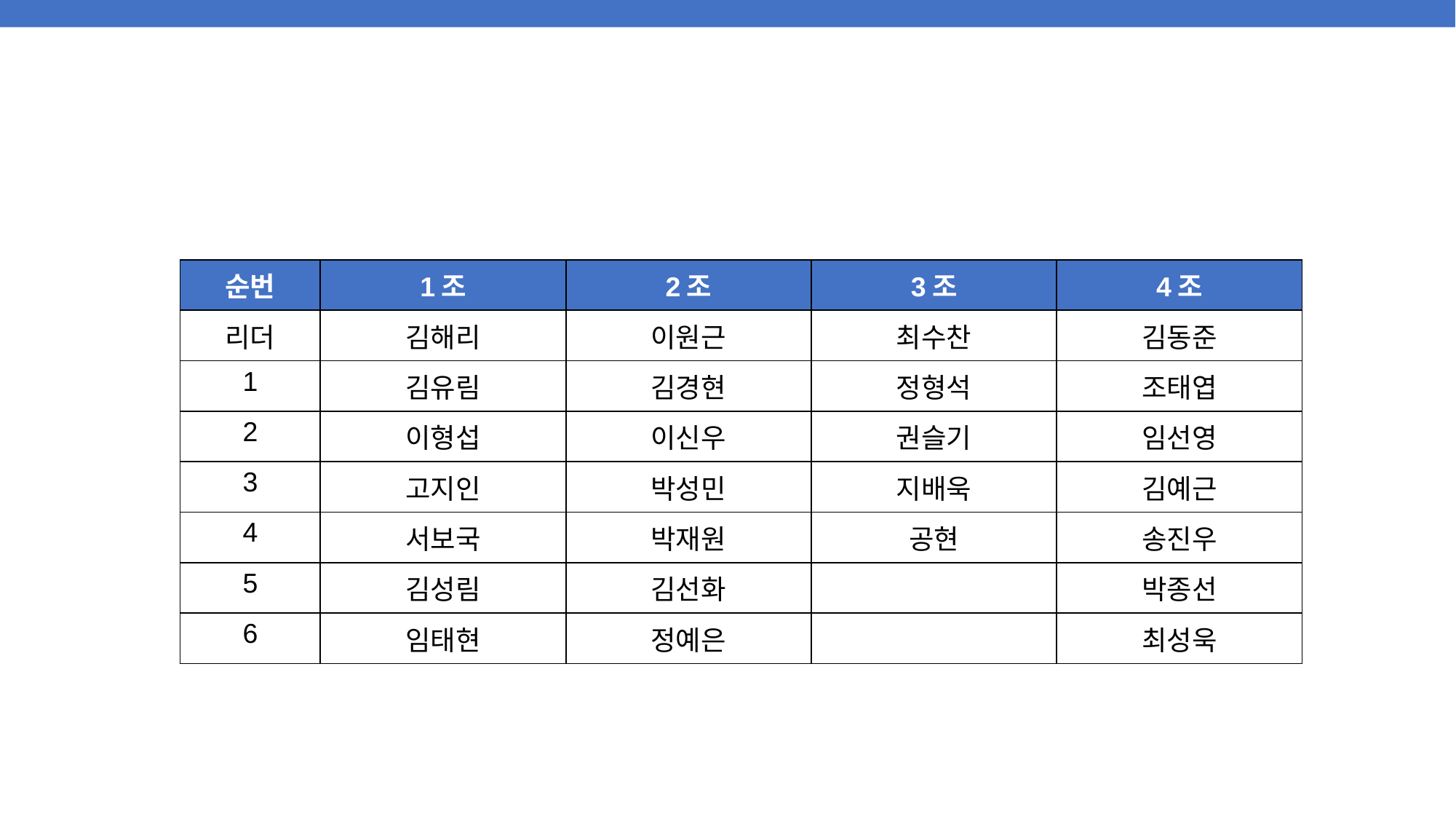

| 순번 | 1조 | 2조 | 3조 | 4조 |
| --- | --- | --- | --- | --- |
| 리더 | 김해리 | 이원근 | 최수찬 | 김동준 |
| 1 | 김유림 | 김경현 | 정형석 | 조태엽 |
| 2 | 이형섭 | 이신우 | 권슬기 | 임선영 |
| 3 | 고지인 | 박성민 | 지배욱 | 김예근 |
| 4 | 서보국 | 박재원 | 공현 | 송진우 |
| 5 | 김성림 | 김선화 |  | 박종선 |
| 6 | 임태현 | 정예은 |  | 최성욱 |